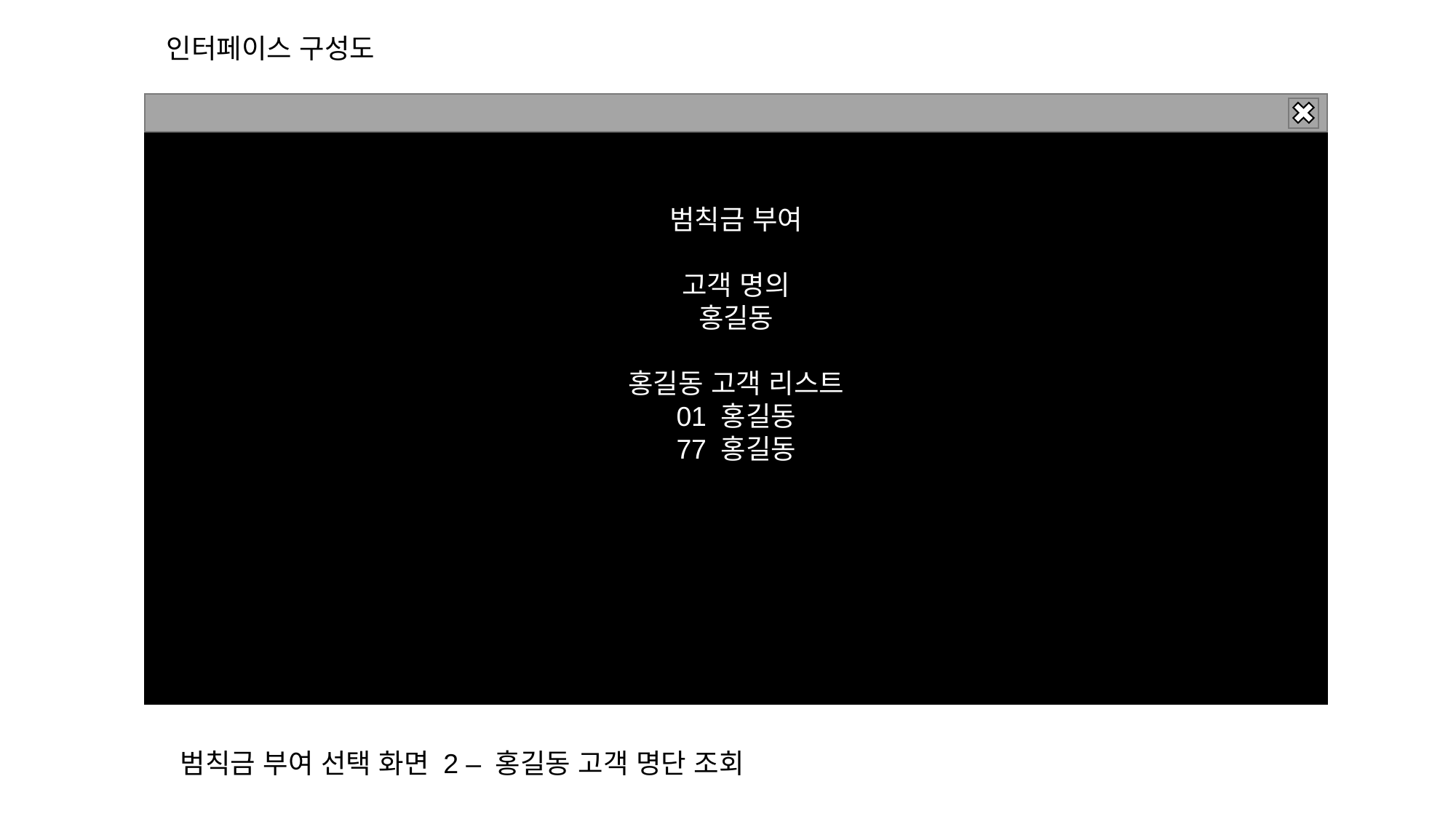

인터페이스 구성도

범칙금 부여

고객 명의
홍길동

홍길동 고객 리스트
01 홍길동
77 홍길동

범칙금 부여 선택 화면 2 – 홍길동 고객 명단 조회